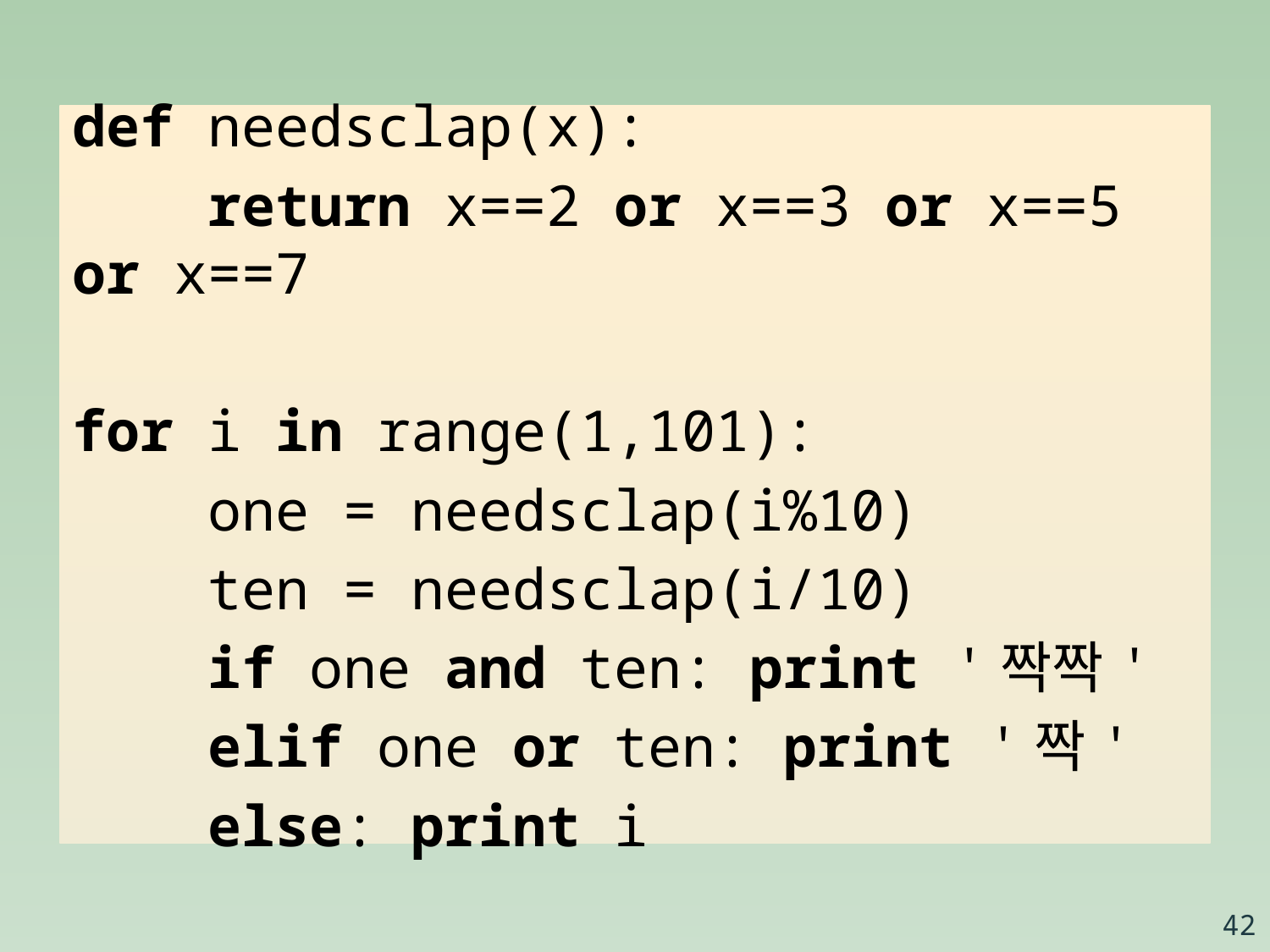

def needsclap(x):
    return x==2 or x==3 or x==5 or x==7

for i in range(1,101):
    one = needsclap(i%10)
    ten = needsclap(i/10)
    if one and ten: print '짝짝'
    elif one or ten: print '짝'
    else: print i
42